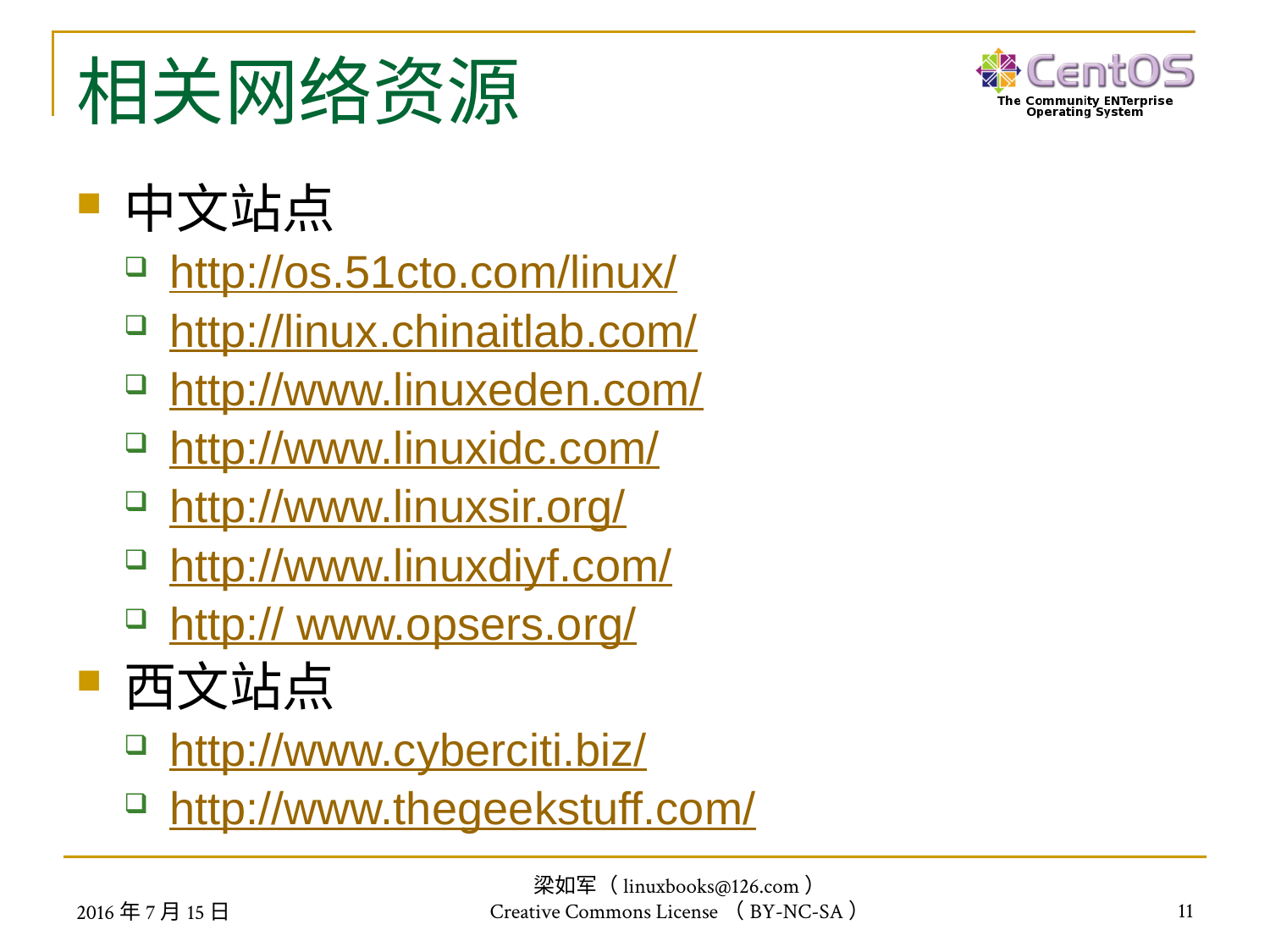

# 相关网络资源
中文站点
http://os.51cto.com/linux/
http://linux.chinaitlab.com/
http://www.linuxeden.com/
http://www.linuxidc.com/
http://www.linuxsir.org/
http://www.linuxdiyf.com/
http:// www.opsers.org/
西文站点
http://www.cyberciti.biz/
http://www.thegeekstuff.com/
梁如军（linuxbooks@126.com）
Creative Commons License（BY-NC-SA）
2016年7月15日
11